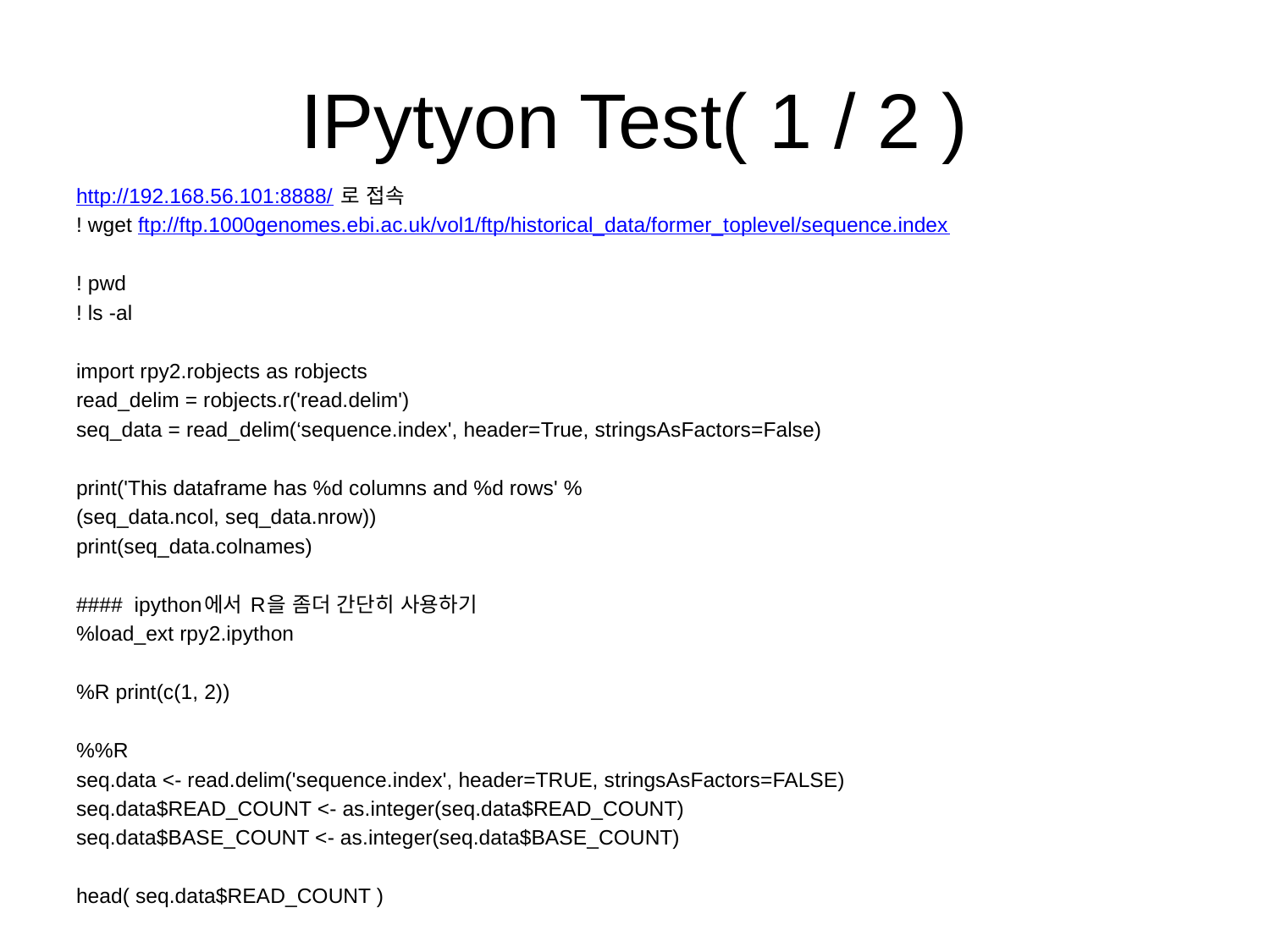

# IPytyon Test( 1 / 2 )
http://192.168.56.101:8888/ 로 접속
! wget ftp://ftp.1000genomes.ebi.ac.uk/vol1/ftp/historical_data/former_toplevel/sequence.index

! pwd
! ls -al

import rpy2.robjects as robjects
read_delim = robjects.r('read.delim')
seq_data = read_delim(‘sequence.index', header=True, stringsAsFactors=False)

print('This dataframe has %d columns and %d rows' %
(seq_data.ncol, seq_data.nrow))
print(seq_data.colnames)

####  ipython에서 R을 좀더 간단히 사용하기
%load_ext rpy2.ipython

%R print(c(1, 2))

%%R
seq.data <- read.delim('sequence.index', header=TRUE, stringsAsFactors=FALSE)
seq.data$READ_COUNT <- as.integer(seq.data$READ_COUNT)
seq.data$BASE_COUNT <- as.integer(seq.data$BASE_COUNT)

head( seq.data$READ_COUNT )